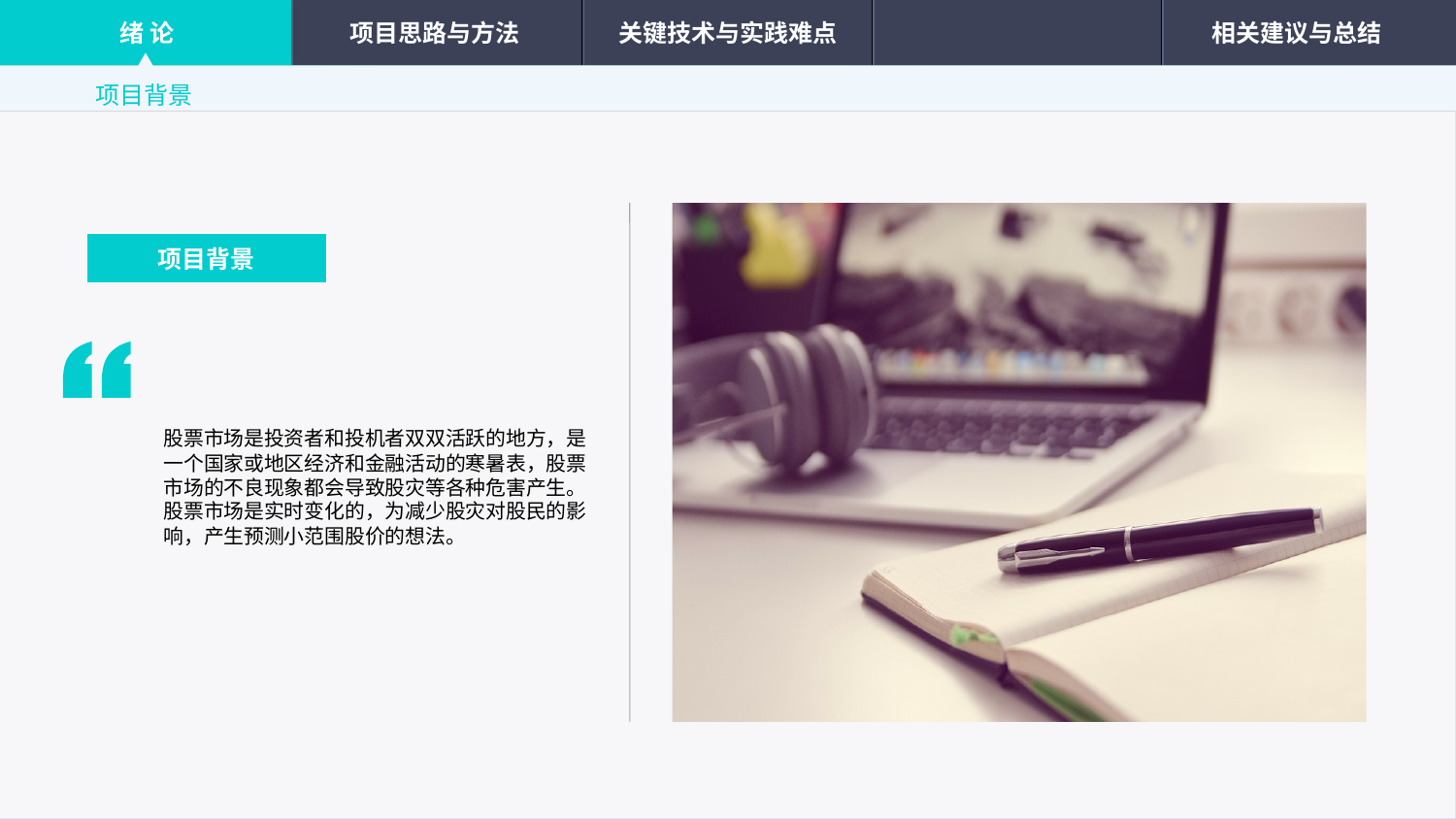

绪 论
项目思路与方法
关键技术与实践难点
相关建议与总结
项目背景

项目背景

股票市场是投资者和投机者双双活跃的地方，是一个国家或地区经济和金融活动的寒暑表，股票市场的不良现象都会导致股灾等各种危害产生。股票市场是实时变化的，为减少股灾对股民的影响，产生预测小范围股价的想法。